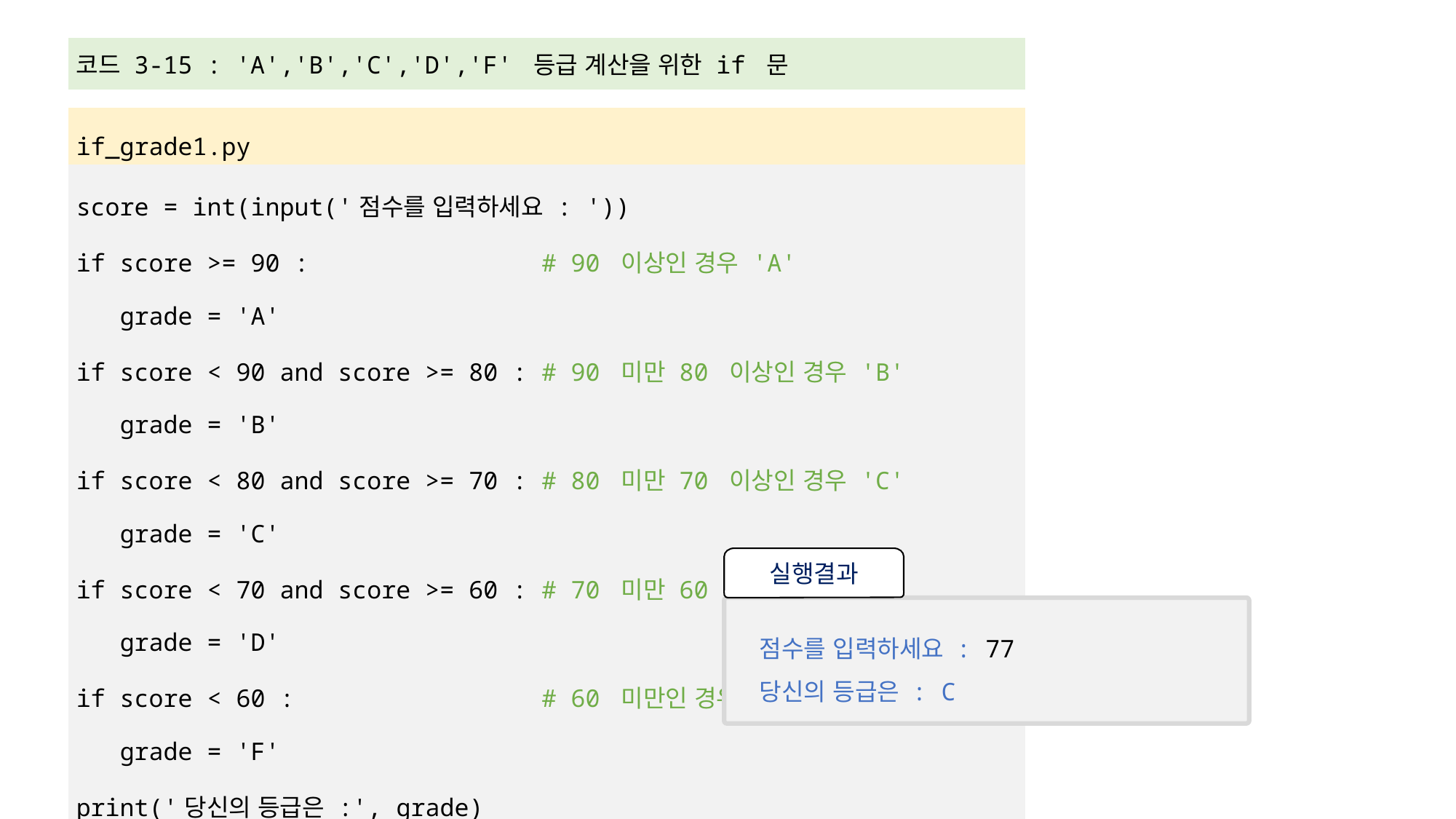

| 코드 3-15 : 'A','B','C','D','F' 등급 계산을 위한 if 문 |
| --- |
|  |
| if\_grade1.py |
| score = int(input('점수를 입력하세요 : ')) if score >= 90 : # 90 이상인 경우 'A' grade = 'A' if score < 90 and score >= 80 : # 90 미만 80 이상인 경우 'B' grade = 'B' if score < 80 and score >= 70 : # 80 미만 70 이상인 경우 'C' grade = 'C' if score < 70 and score >= 60 : # 70 미만 60 이상인 경우 'D' grade = 'D' if score < 60 : # 60 미만인 경우 'F' grade = 'F' print('당신의 등급은 :', grade) |
실행결과

점수를 입력하세요 : 77
당신의 등급은 : C